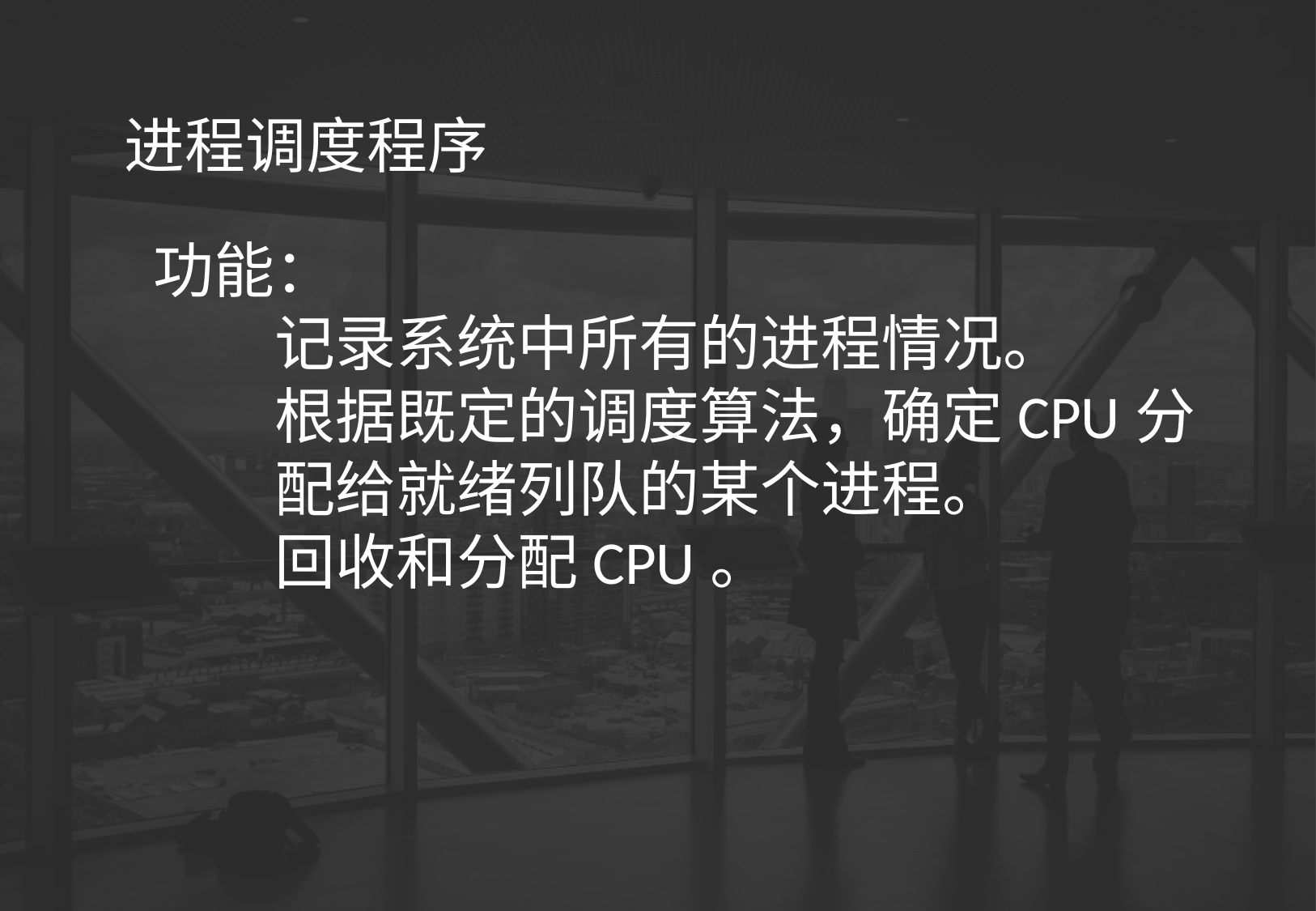

进程调度程序
功能：
	记录系统中所有的进程情况。
	根据既定的调度算法，确定CPU分	配给就绪列队的某个进程。
	回收和分配CPU。